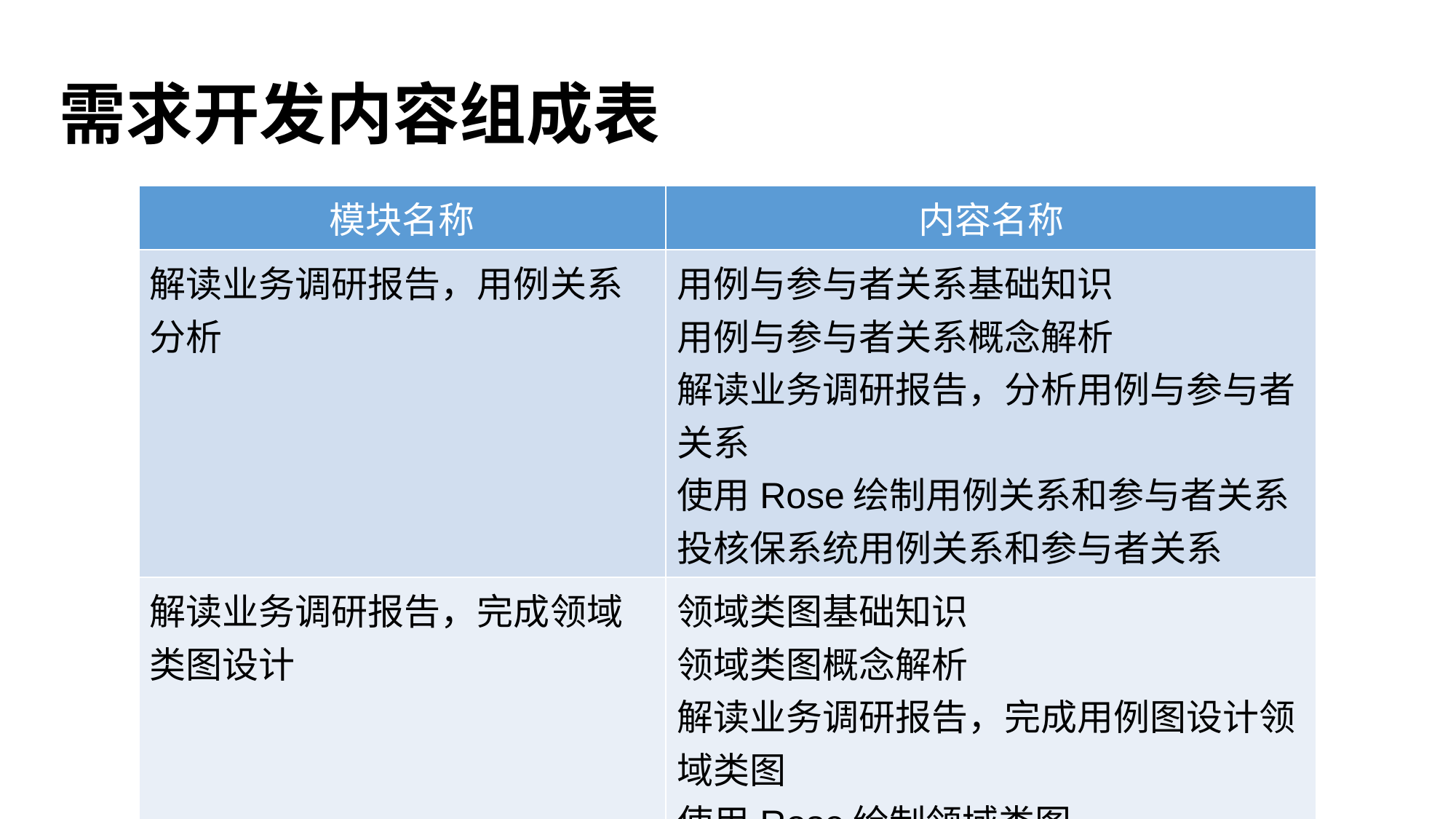

# 需求开发内容组成表
| 模块名称 | 内容名称 |
| --- | --- |
| 解读业务调研报告，用例关系分析 | 用例与参与者关系基础知识 用例与参与者关系概念解析 解读业务调研报告，分析用例与参与者关系 使用Rose绘制用例关系和参与者关系 投核保系统用例关系和参与者关系 |
| 解读业务调研报告，完成领域类图设计 | 领域类图基础知识 领域类图概念解析 解读业务调研报告，完成用例图设计领域类图 使用Rose绘制领域类图 投核保系统领域类图设计 |